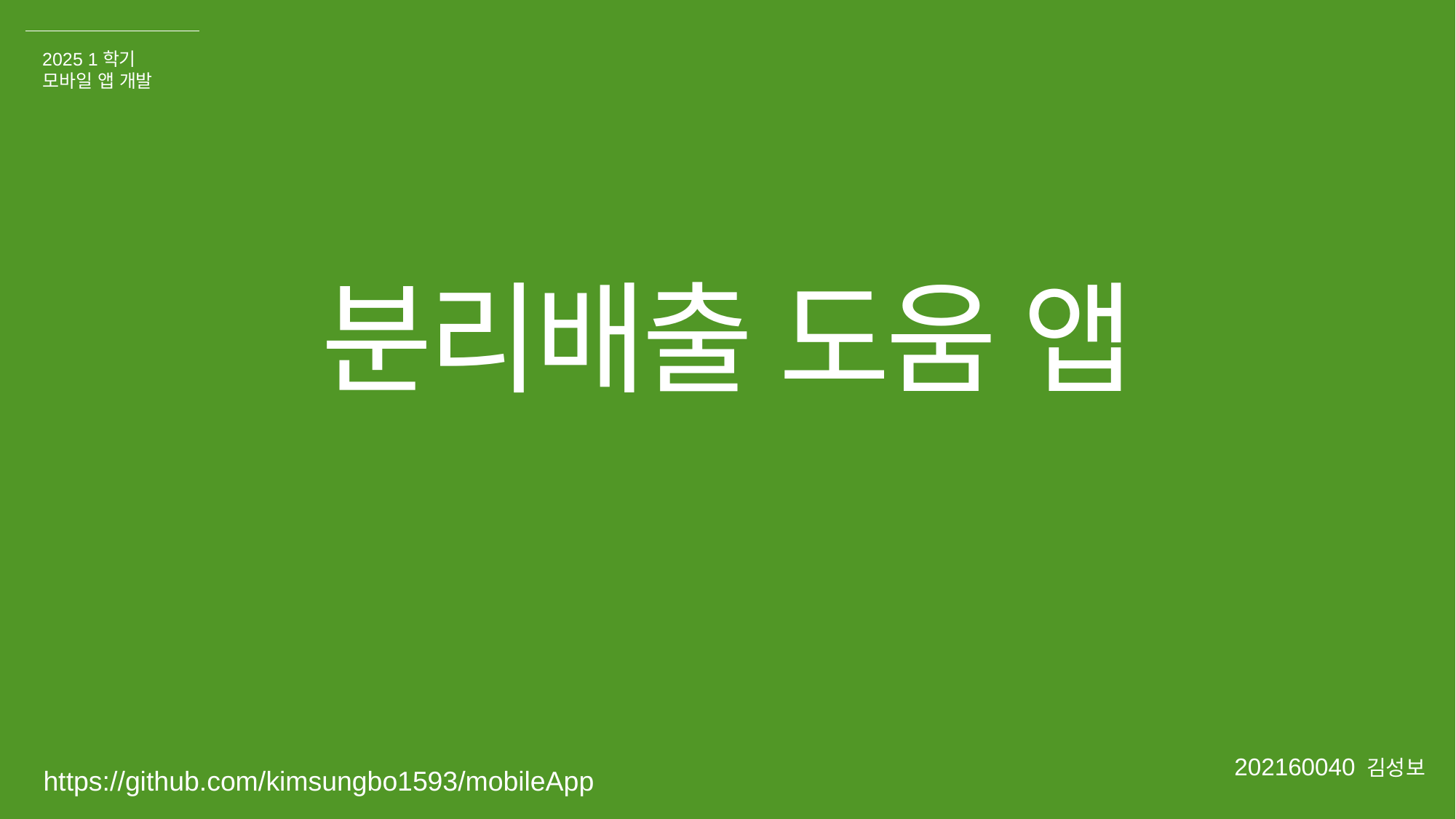

2025 1학기
모바일 앱 개발
분리배출 도움 앱
202160040 김성보
https://github.com/kimsungbo1593/mobileApp